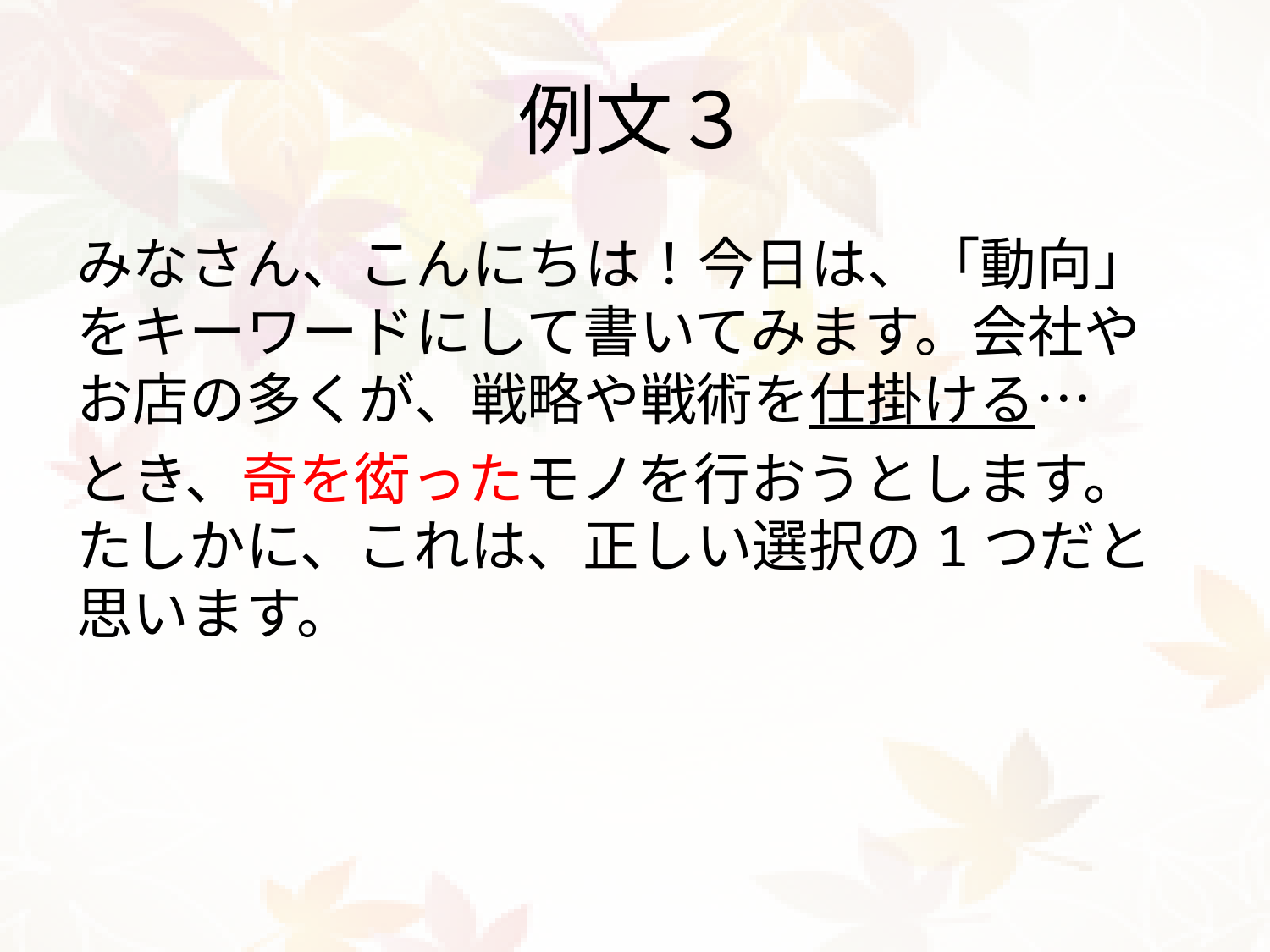

# 例文３
みなさん、こんにちは！今日は、「動向」をキーワードにして書いてみます。会社やお店の多くが、戦略や戦術を仕掛ける…
とき、奇を衒ったモノを行おうとします。たしかに、これは、正しい選択の1つだと思います。